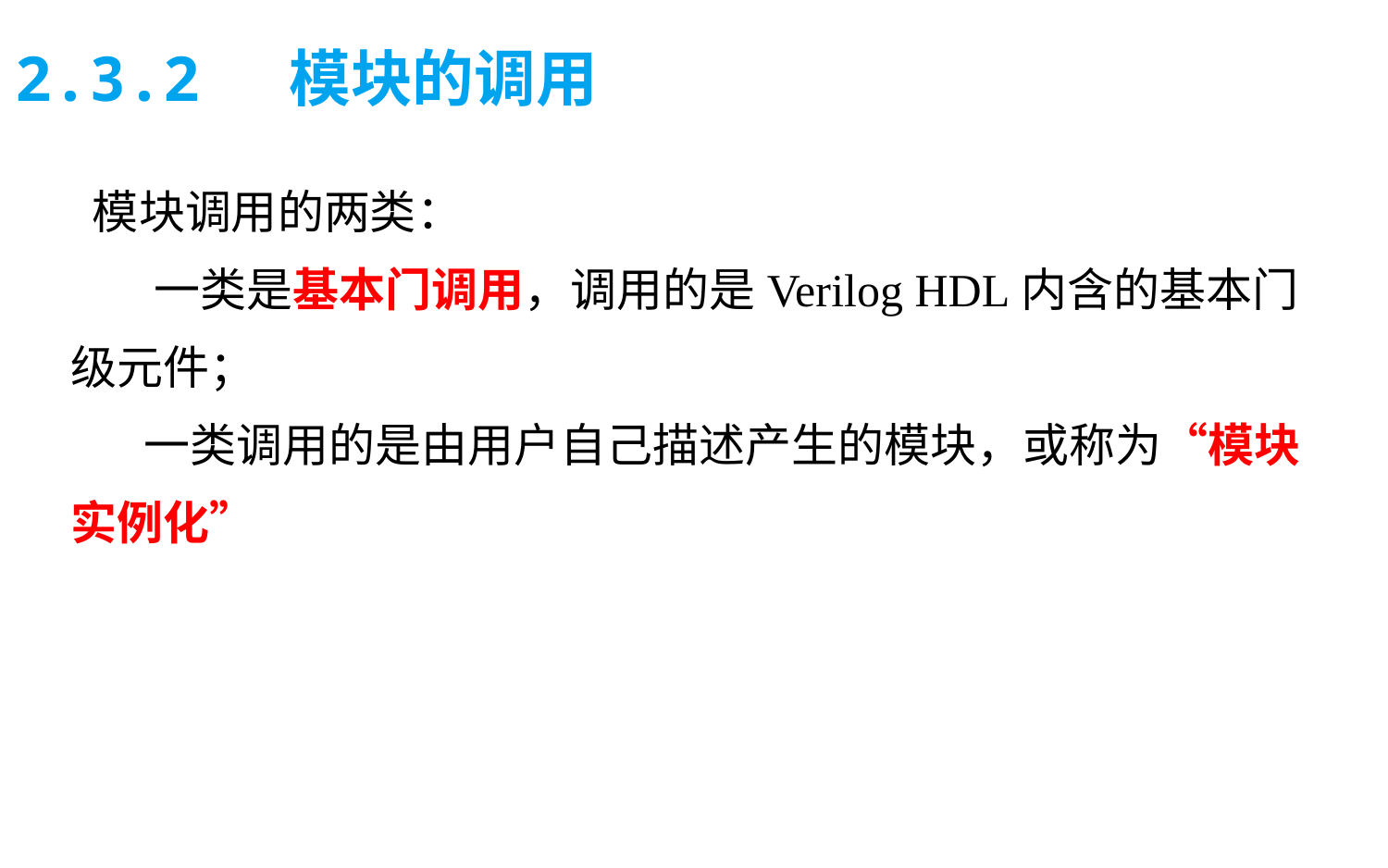

2.3.2  模块的调用
# 模块调用的两类： 一类是基本门调用，调用的是Verilog HDL内含的基本门级元件； 一类调用的是由用户自己描述产生的模块，或称为“模块实例化”